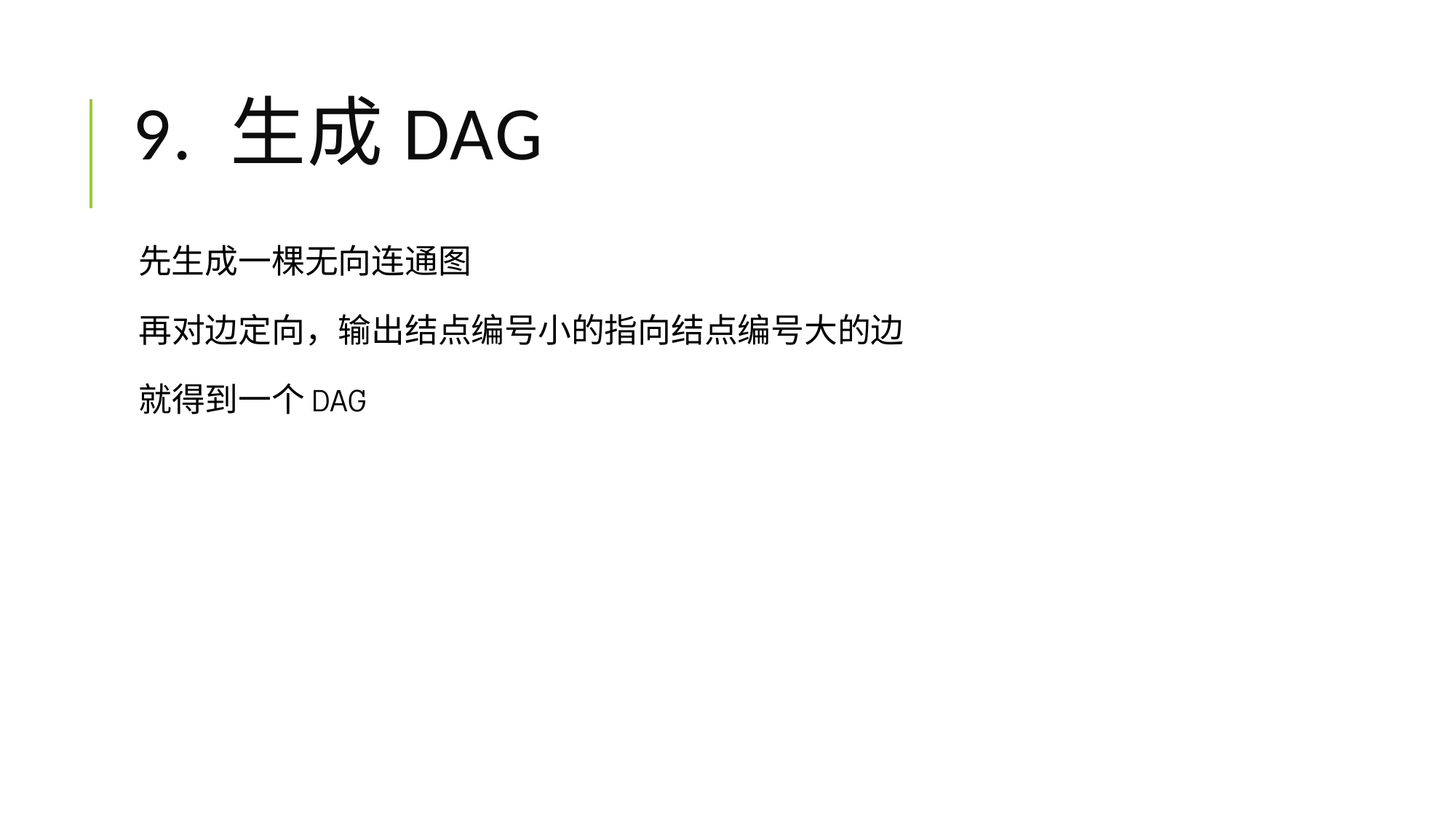

# 9. 生成DAG
先生成一棵无向连通图
再对边定向，输出结点编号小的指向结点编号大的边
就得到一个DAG